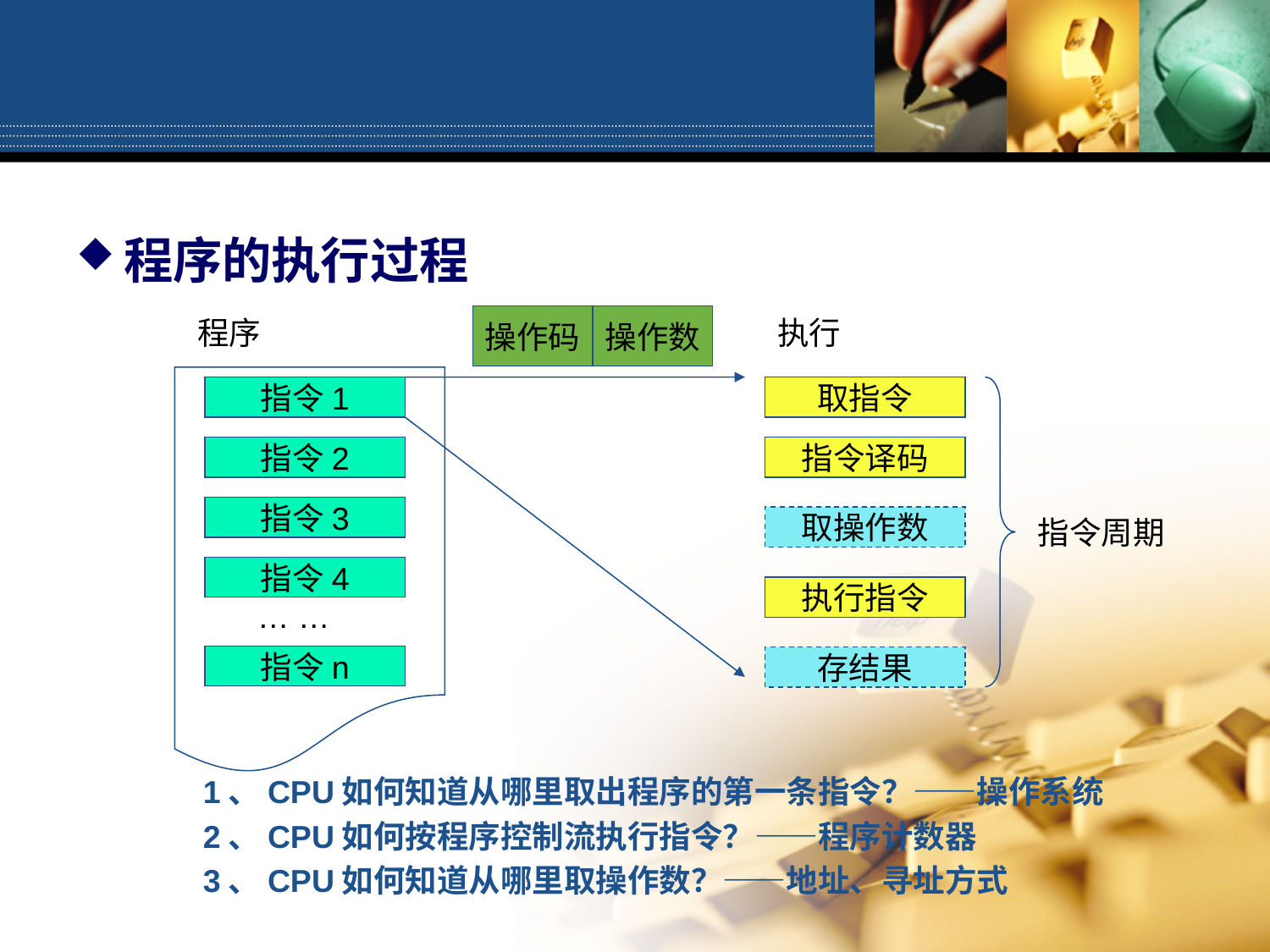

程序的执行过程
操作码
操作数
程序
执行

指令1

取指令

指令2
指令译码
指令3
取操作数
指令周期
指令4
执行指令
… …
指令n
存结果
1、CPU如何知道从哪里取出程序的第一条指令？——操作系统
2、CPU如何按程序控制流执行指令？——程序计数器
3、CPU如何知道从哪里取操作数？——地址、寻址方式